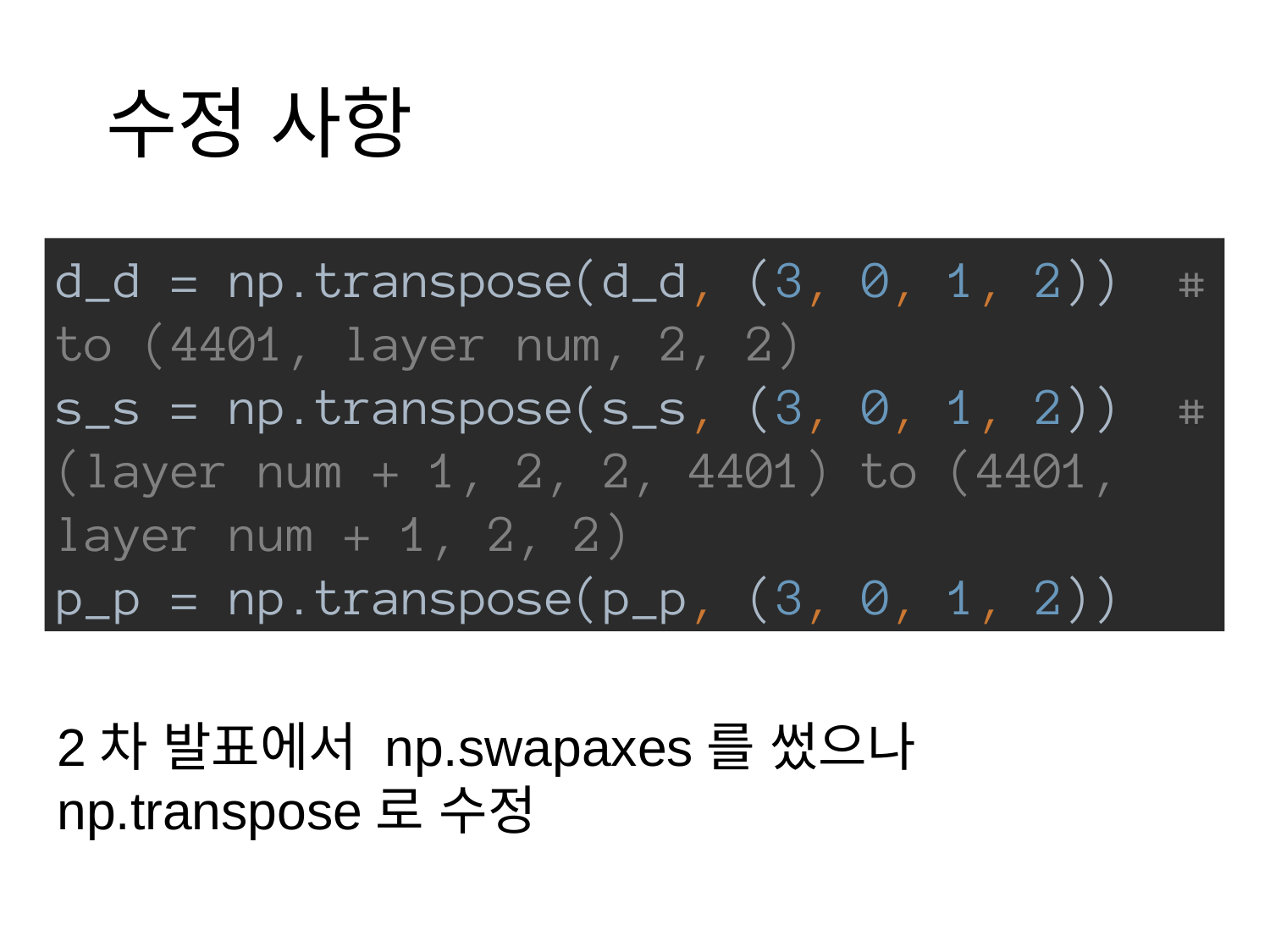

# 수정 사항
d_d = np.transpose(d_d, (3, 0, 1, 2))  # to (4401, layer num, 2, 2)
s_s = np.transpose(s_s, (3, 0, 1, 2))  # (layer num + 1, 2, 2, 4401) to (4401, layer num + 1, 2, 2)
p_p = np.transpose(p_p, (3, 0, 1, 2))
2차 발표에서 np.swapaxes를 썼으나 np.transpose로 수정